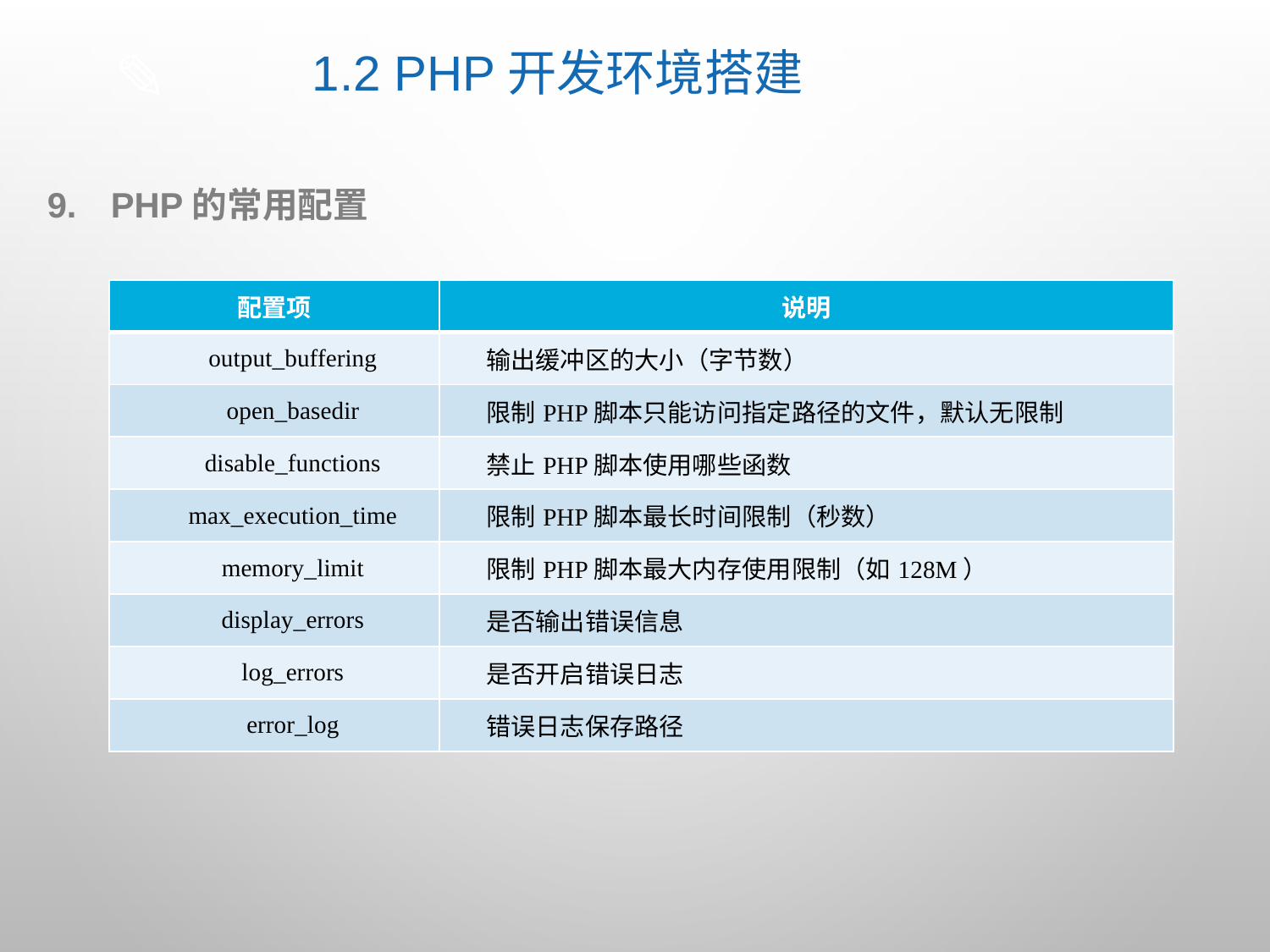

# 1.2 PHP开发环境搭建
PHP的常用配置
| 配置项 | 说明 |
| --- | --- |
| output\_buffering | 输出缓冲区的大小（字节数） |
| open\_basedir | 限制PHP脚本只能访问指定路径的文件，默认无限制 |
| disable\_functions | 禁止PHP脚本使用哪些函数 |
| max\_execution\_time | 限制PHP脚本最长时间限制（秒数） |
| memory\_limit | 限制PHP脚本最大内存使用限制（如128M） |
| display\_errors | 是否输出错误信息 |
| log\_errors | 是否开启错误日志 |
| error\_log | 错误日志保存路径 |